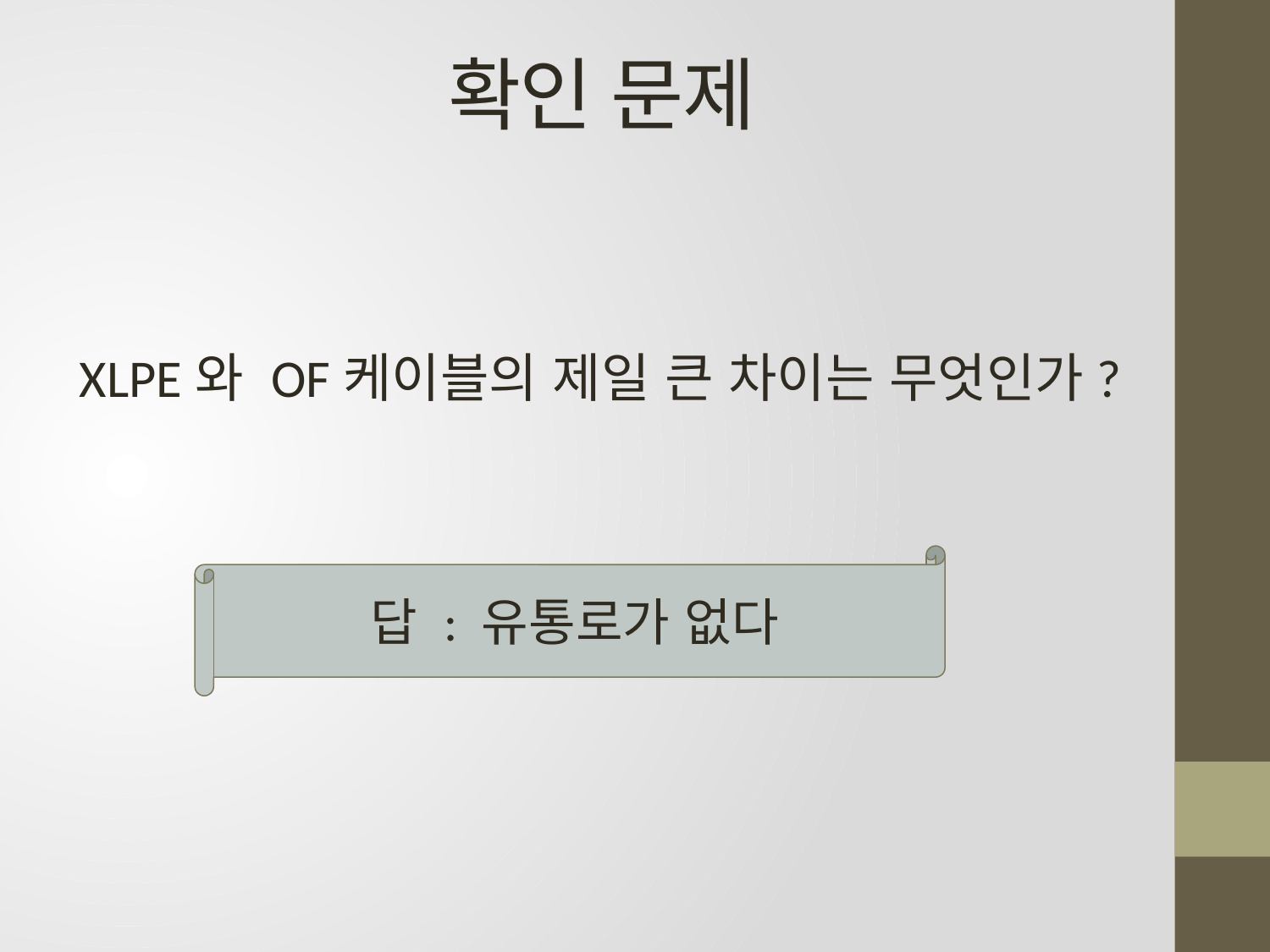

확인 문제
XLPE와 OF케이블의 제일 큰 차이는 무엇인가?
답 : 유통로가 없다